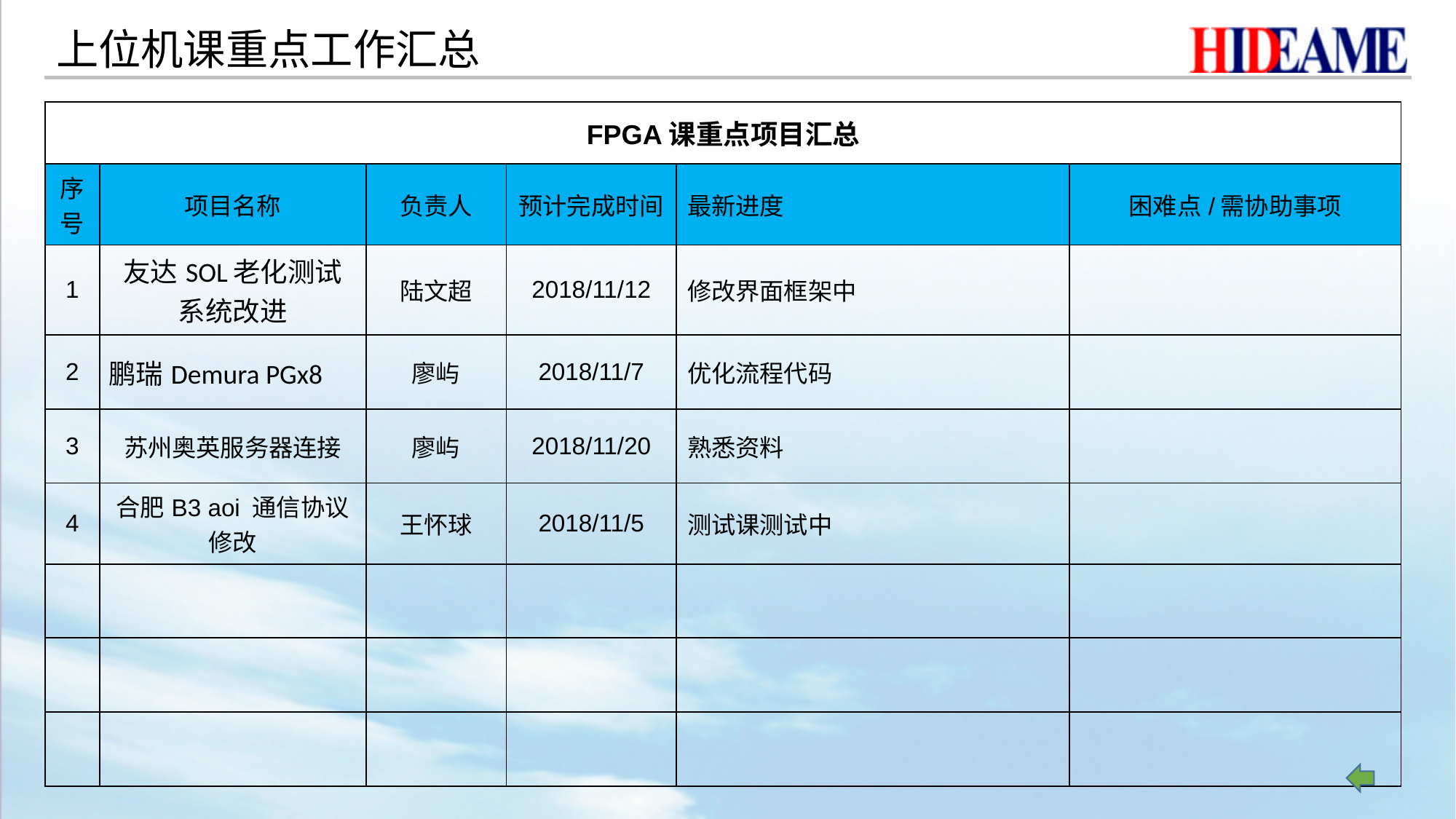

# 上位机课重点工作汇总
| FPGA课重点项目汇总 |  |  |  |  |  |
| --- | --- | --- | --- | --- | --- |
| 序号 | 项目名称 | 负责人 | 预计完成时间 | 最新进度 | 困难点/需协助事项 |
| 1 | 友达SOL老化测试系统改进 | 陆文超 | 2018/11/12 | 修改界面框架中 |  |
| 2 | 鹏瑞Demura PGx8 | 廖屿 | 2018/11/7 | 优化流程代码 |  |
| 3 | 苏州奥英服务器连接 | 廖屿 | 2018/11/20 | 熟悉资料 |  |
| 4 | 合肥B3 aoi 通信协议修改 | 王怀球 | 2018/11/5 | 测试课测试中 |  |
|  |  |  |  |  |  |
|  |  |  |  |  |  |
|  |  |  |  |  |  |